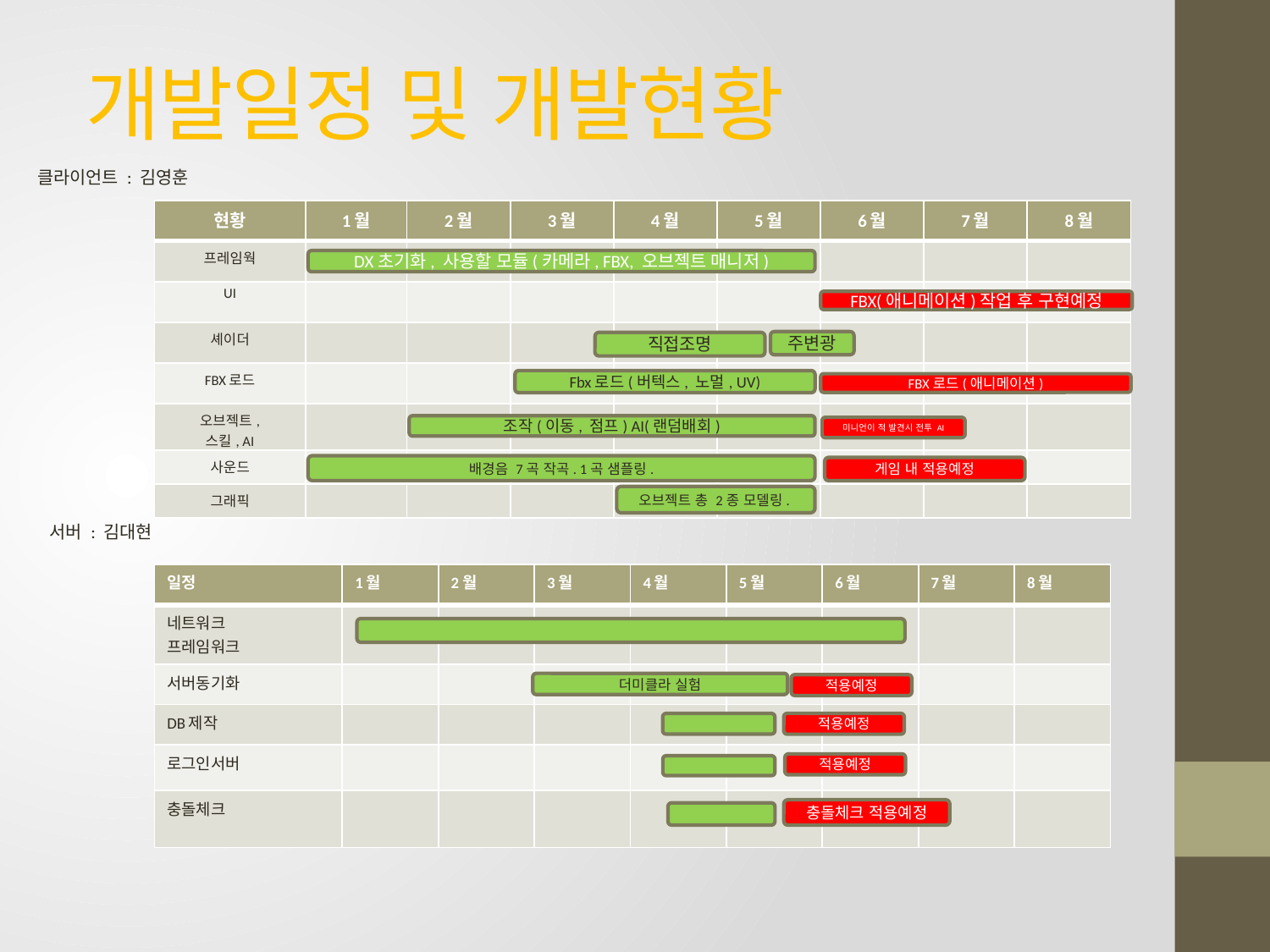

# 개발일정 및 개발현황
클라이언트 : 김영훈
| 현황 | 1월 | 2월 | 3월 | 4월 | 5월 | 6월 | 7월 | 8월 |
| --- | --- | --- | --- | --- | --- | --- | --- | --- |
| 프레임웍 |  |  |  |  |  |  |  |  |
| UI |  |  |  |  |  |  |  |  |
| 셰이더 |  |  |  |  |  |  |  |  |
| FBX로드 |  |  |  |  |  |  |  |  |
| 오브젝트, 스킬, AI |  |  |  |  |  |  |  |  |
| 사운드 |  |  |  |  |  |  |  |  |
| 그래픽 |  |  |  |  |  |  |  |  |
DX초기화, 사용할 모듈(카메라, FBX, 오브젝트 매니저)
FBX(애니메이션)작업 후 구현예정
주변광
직접조명
Fbx로드(버텍스, 노멀, UV)
FBX로드(애니메이션)
조작(이동, 점프) AI(랜덤배회)
미니언이 적 발견시 전투 AI
배경음 7곡 작곡. 1곡 샘플링.
게임 내 적용예정
오브젝트 총 2종 모델링.
서버 : 김대현
| 일정 | 1월 | 2월 | 3월 | 4월 | 5월 | 6월 | 7월 | 8월 |
| --- | --- | --- | --- | --- | --- | --- | --- | --- |
| 네트워크 프레임워크 |  |  |  |  |  |  |  |  |
| 서버동기화 |  |  |  |  |  |  |  |  |
| DB제작 |  |  |  |  |  |  |  |  |
| 로그인서버 |  |  |  |  |  |  |  |  |
| 충돌체크 |  |  |  |  |  |  |  |  |

더미클라 실험
적용예정

적용예정
적용예정

충돌체크 적용예정